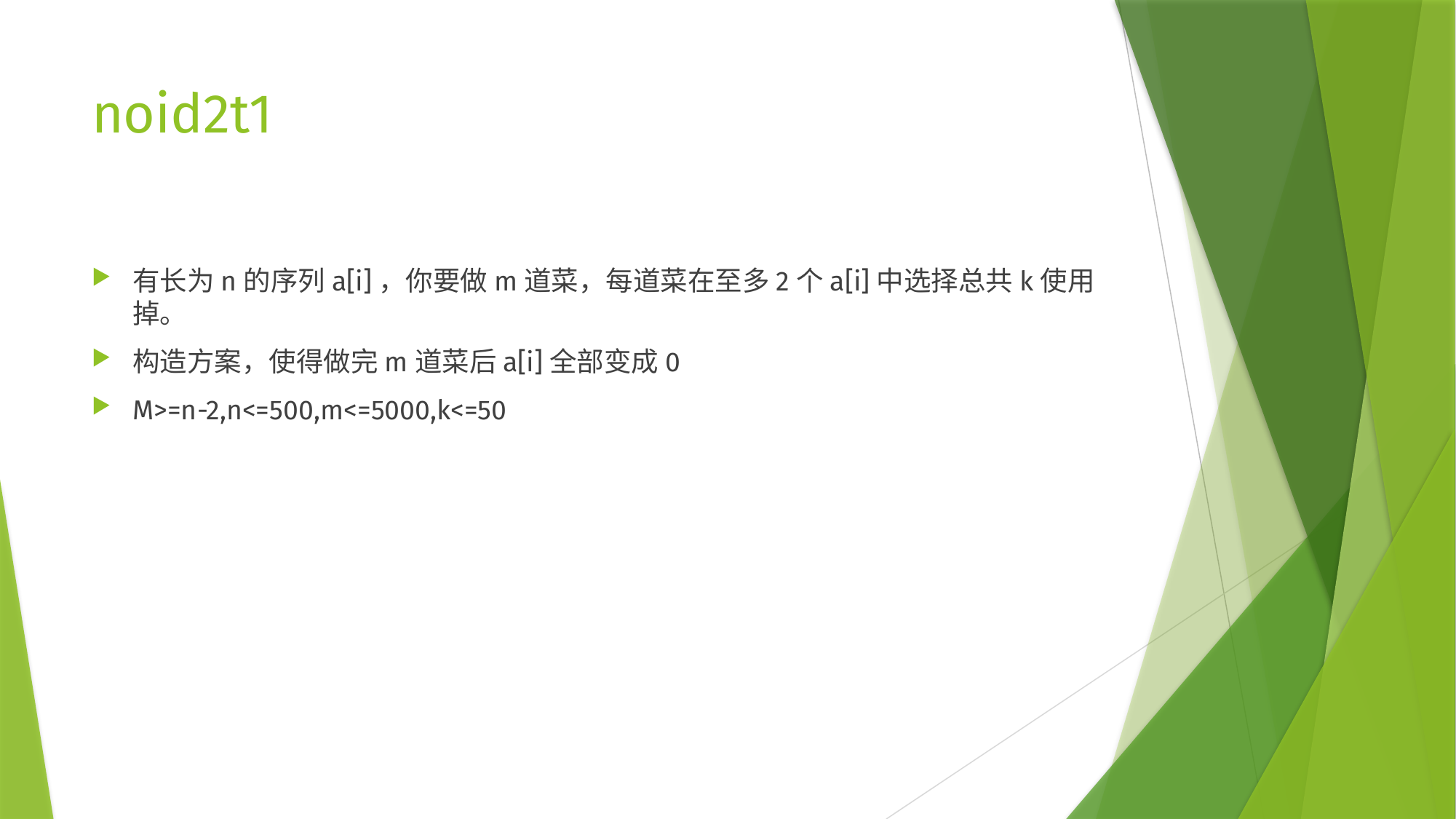

# noid2t1
有长为n的序列a[i]，你要做m道菜，每道菜在至多2个a[i]中选择总共k使用掉。
构造方案，使得做完m道菜后a[i]全部变成0
M>=n-2,n<=500,m<=5000,k<=50